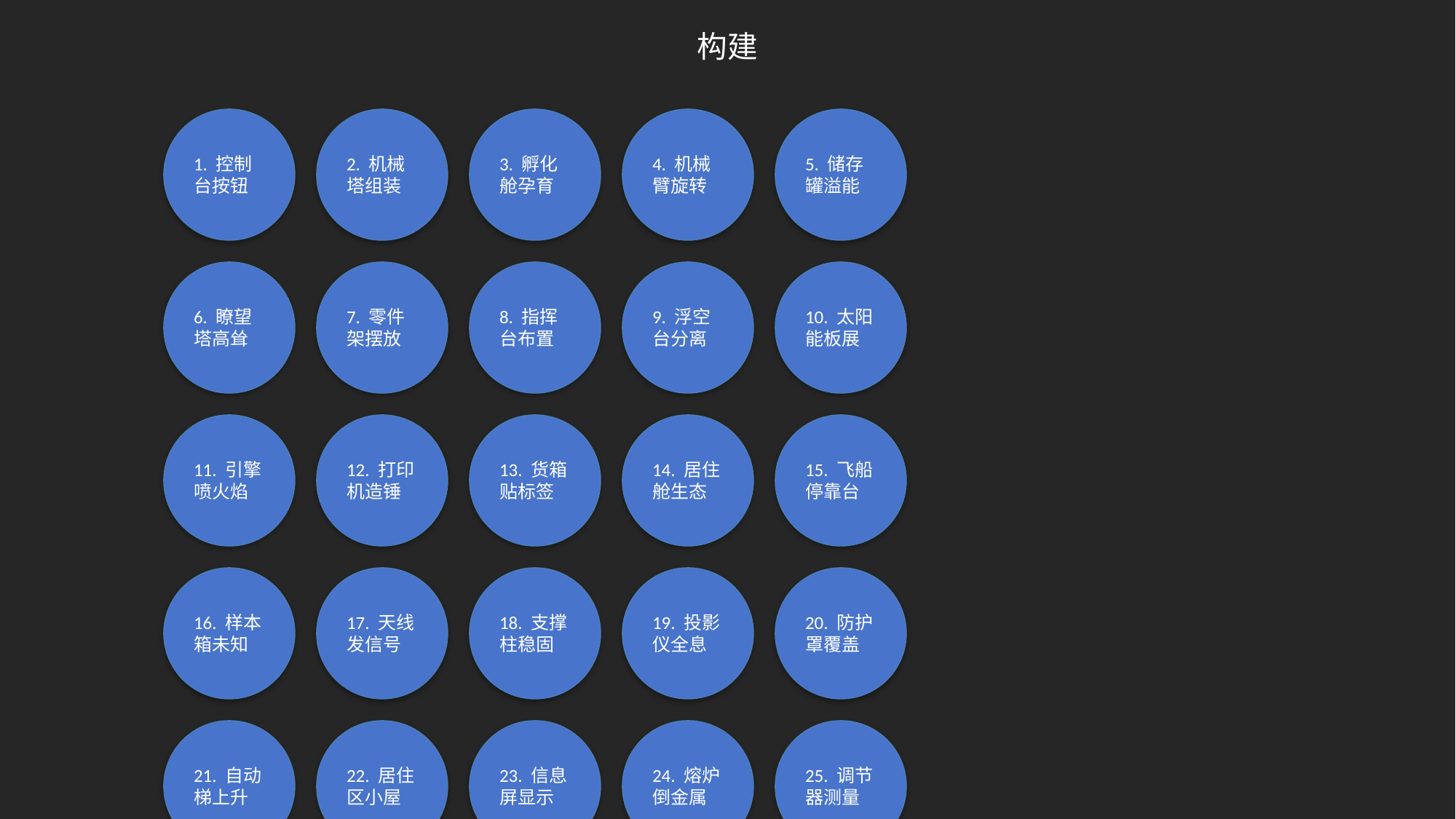

构建
1. 控制台按钮
2. 机械塔组装
3. 孵化舱孕育
4. 机械臂旋转
5. 储存罐溢能
6. 瞭望塔高耸
7. 零件架摆放
8. 指挥台布置
9. 浮空台分离
10. 太阳能板展
11. 引擎喷火焰
12. 打印机造锤
13. 货箱贴标签
14. 居住舱生态
15. 飞船停靠台
16. 样本箱未知
17. 天线发信号
18. 支撑柱稳固
19. 投影仪全息
20. 防护罩覆盖
21. 自动梯上升
22. 居住区小屋
23. 信息屏显示
24. 熔炉倒金属
25. 调节器测量